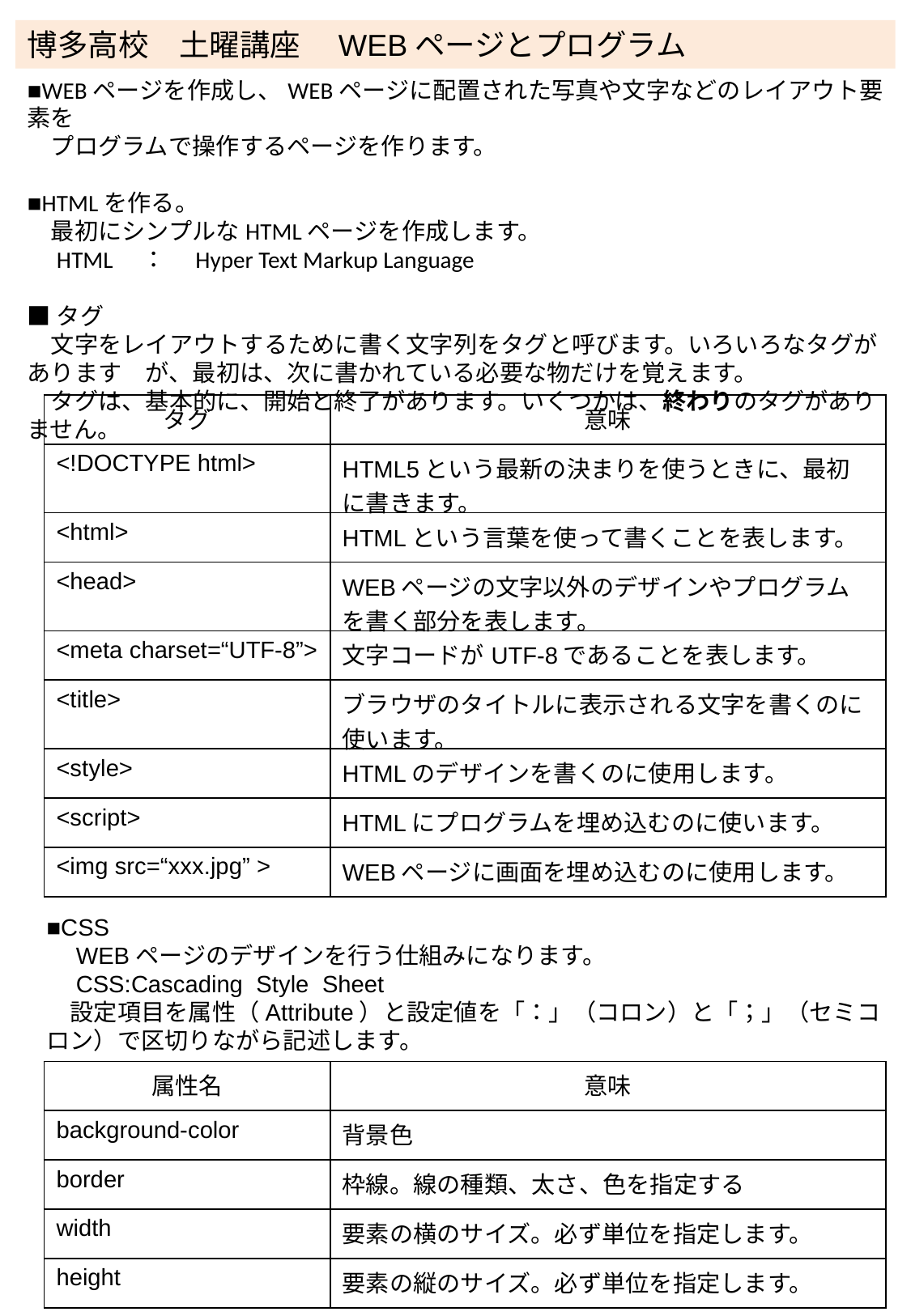

博多高校　土曜講座　WEBページとプログラム
■WEBページを作成し、WEBページに配置された写真や文字などのレイアウト要素を
　プログラムで操作するページを作ります。

■HTMLを作る。
　最初にシンプルなHTMLページを作成します。
　HTML　：　Hyper Text Markup Language

■タグ
　文字をレイアウトするために書く文字列をタグと呼びます。いろいろなタグがあります　が、最初は、次に書かれている必要な物だけを覚えます。
　タグは、基本的に、開始と終了があります。いくつかは、終わりのタグがありません。
| タグ | 意味 |
| --- | --- |
| <!DOCTYPE html> | HTML5という最新の決まりを使うときに、最初に書きます。 |
| <html> | HTMLという言葉を使って書くことを表します。 |
| <head> | WEBページの文字以外のデザインやプログラムを書く部分を表します。 |
| <meta charset=“UTF-8”> | 文字コードがUTF-8であることを表します。 |
| <title> | ブラウザのタイトルに表示される文字を書くのに使います。 |
| <style> | HTMLのデザインを書くのに使用します。 |
| <script> | HTMLにプログラムを埋め込むのに使います。 |
| <img src=“xxx.jpg” > | WEBページに画面を埋め込むのに使用します。 |
■CSS
　WEBページのデザインを行う仕組みになります。
　CSS:Cascading  Style  Sheet
　設定項目を属性（Attribute）と設定値を「：」（コロン）と「；」（セミコロン）で区切りながら記述します。
| 属性名 | 意味 |
| --- | --- |
| background-color | 背景色 |
| border | 枠線。線の種類、太さ、色を指定する |
| width | 要素の横のサイズ。必ず単位を指定します。 |
| height | 要素の縦のサイズ。必ず単位を指定します。 |